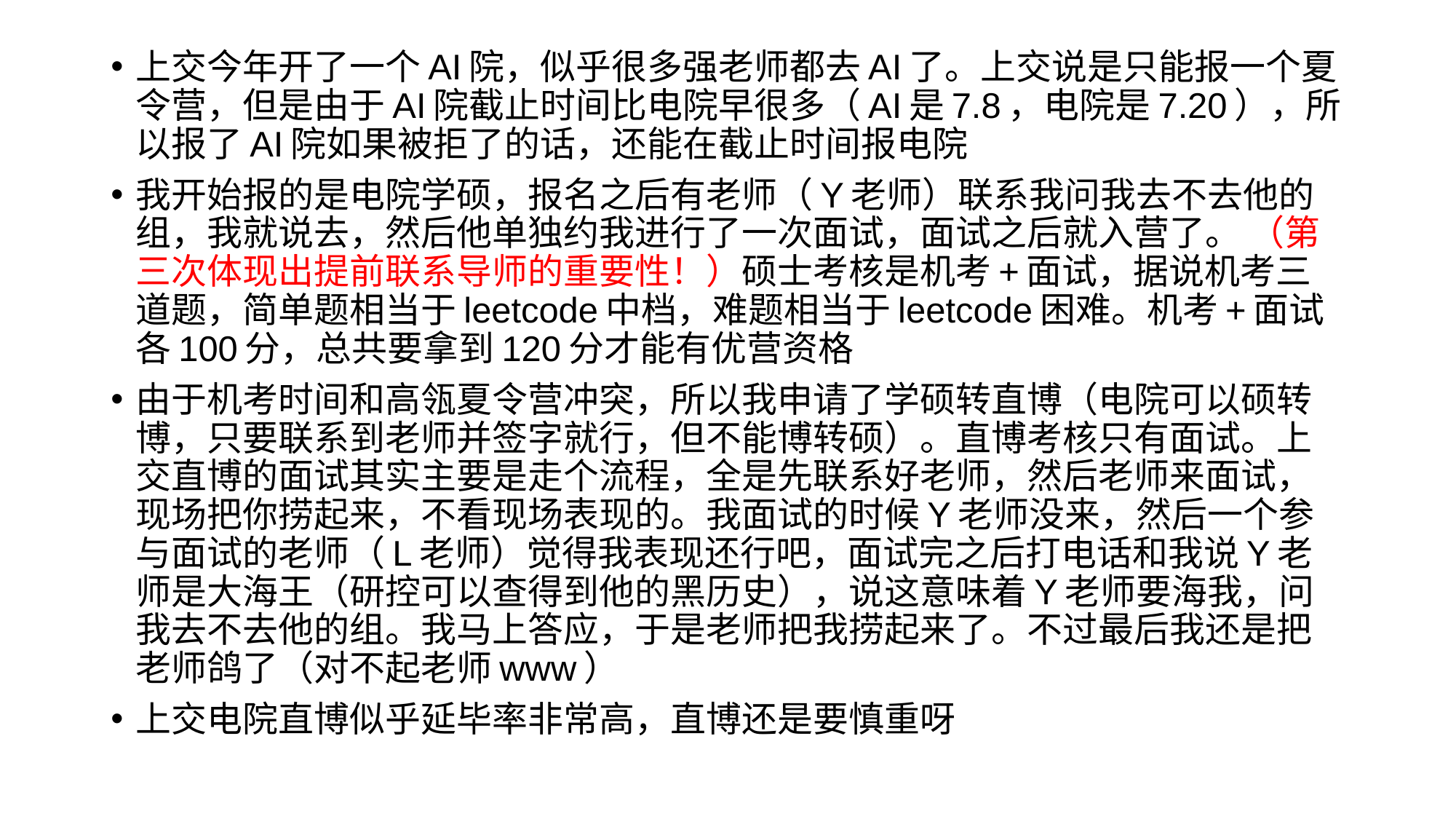

上交今年开了一个AI院，似乎很多强老师都去AI了。上交说是只能报一个夏令营，但是由于AI院截止时间比电院早很多（AI是7.8，电院是7.20），所以报了AI院如果被拒了的话，还能在截止时间报电院
我开始报的是电院学硕，报名之后有老师（Y老师）联系我问我去不去他的组，我就说去，然后他单独约我进行了一次面试，面试之后就入营了。 （第三次体现出提前联系导师的重要性！）硕士考核是机考+面试，据说机考三道题，简单题相当于leetcode中档，难题相当于leetcode困难。机考+面试各100分，总共要拿到120分才能有优营资格
由于机考时间和高瓴夏令营冲突，所以我申请了学硕转直博（电院可以硕转博，只要联系到老师并签字就行，但不能博转硕）。直博考核只有面试。上交直博的面试其实主要是走个流程，全是先联系好老师，然后老师来面试，现场把你捞起来，不看现场表现的。我面试的时候Y老师没来，然后一个参与面试的老师（L老师）觉得我表现还行吧，面试完之后打电话和我说Y老师是大海王（研控可以查得到他的黑历史），说这意味着Y老师要海我，问我去不去他的组。我马上答应，于是老师把我捞起来了。不过最后我还是把老师鸽了（对不起老师www）
上交电院直博似乎延毕率非常高，直博还是要慎重呀